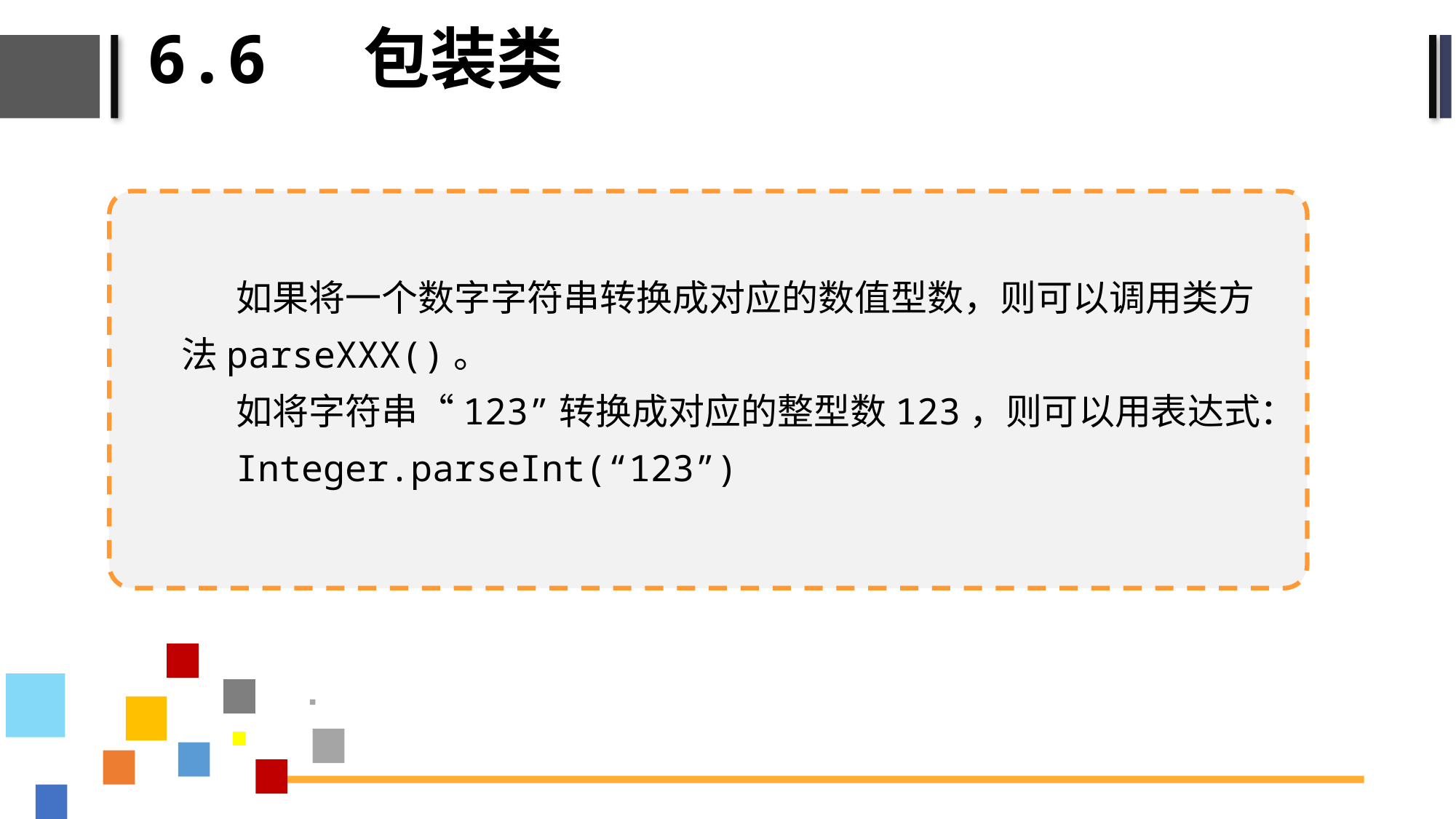

# 6.6  包装类

如果将一个数字字符串转换成对应的数值型数，则可以调用类方法parseXXX()。
如将字符串“123”转换成对应的整型数123，则可以用表达式：
Integer.parseInt(“123”)